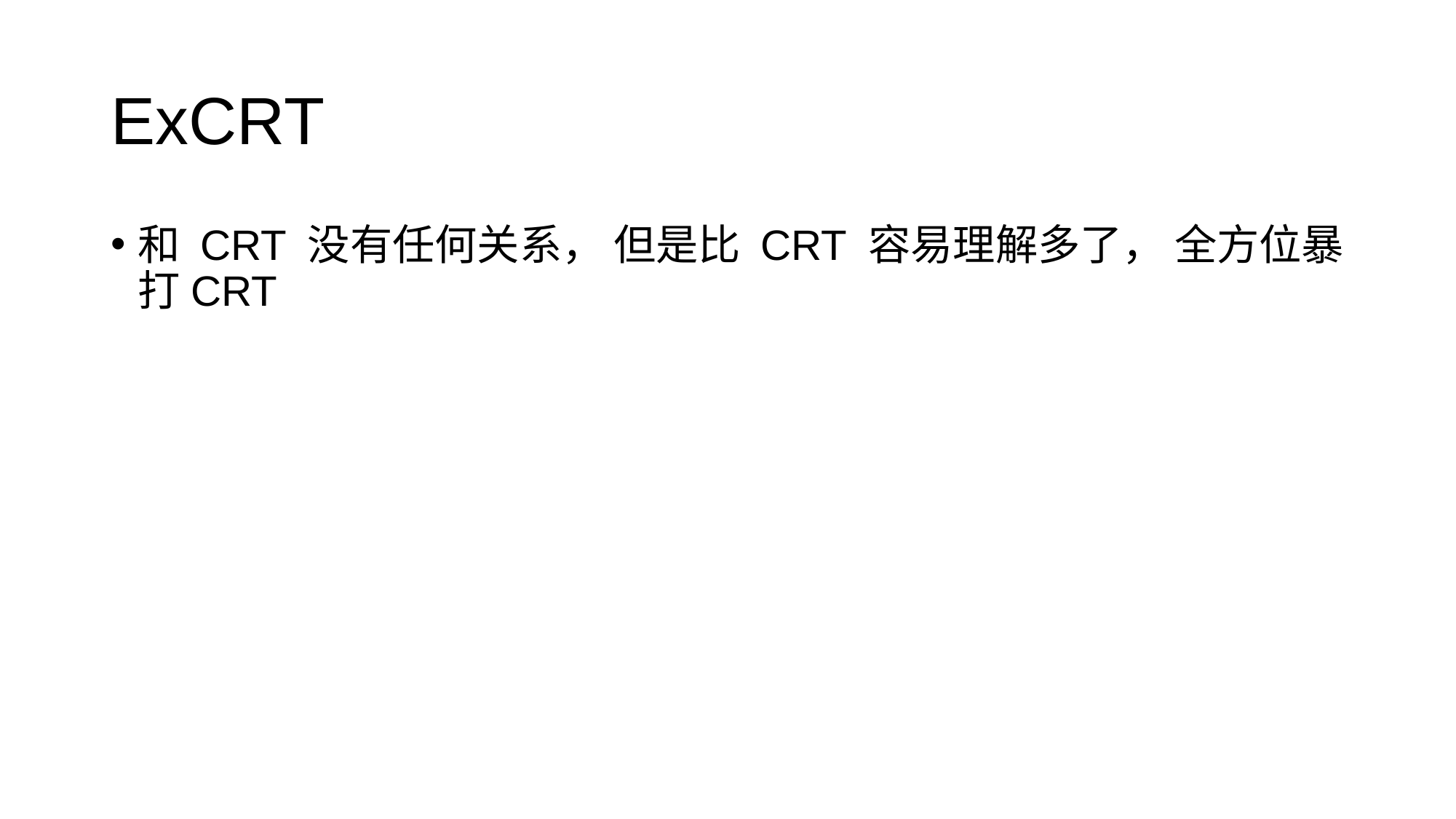

# ExCRT
和 CRT 没有任何关系， 但是比 CRT 容易理解多了， 全方位暴打CRT